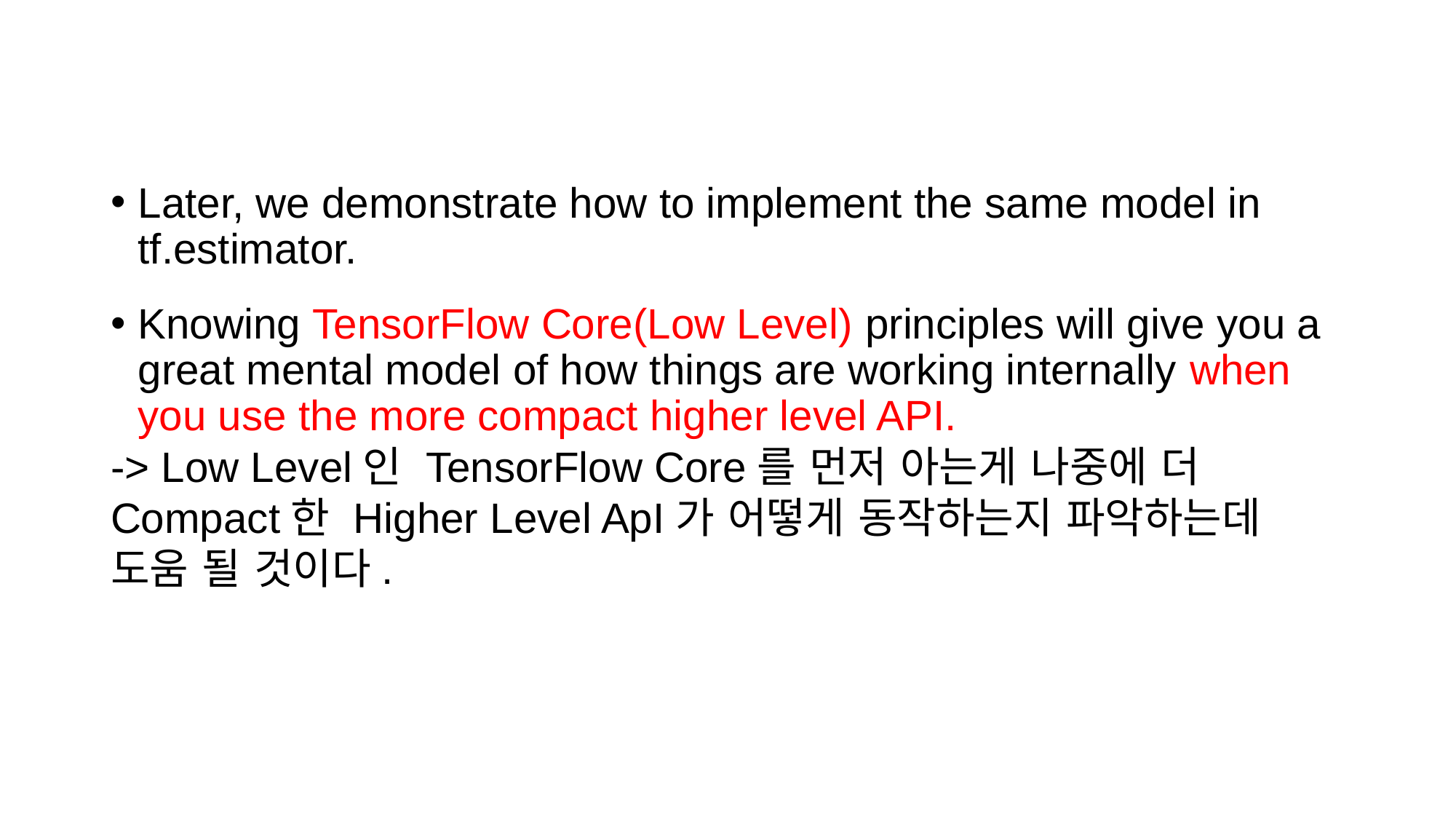

Later, we demonstrate how to implement the same model in tf.estimator.

Knowing TensorFlow Core(Low Level) principles will give you a great mental model of how things are working internally when you use the more compact higher level API.
-> Low Level인 TensorFlow Core를 먼저 아는게 나중에 더 Compact한 Higher Level ApI가 어떻게 동작하는지 파악하는데 도움 될 것이다.